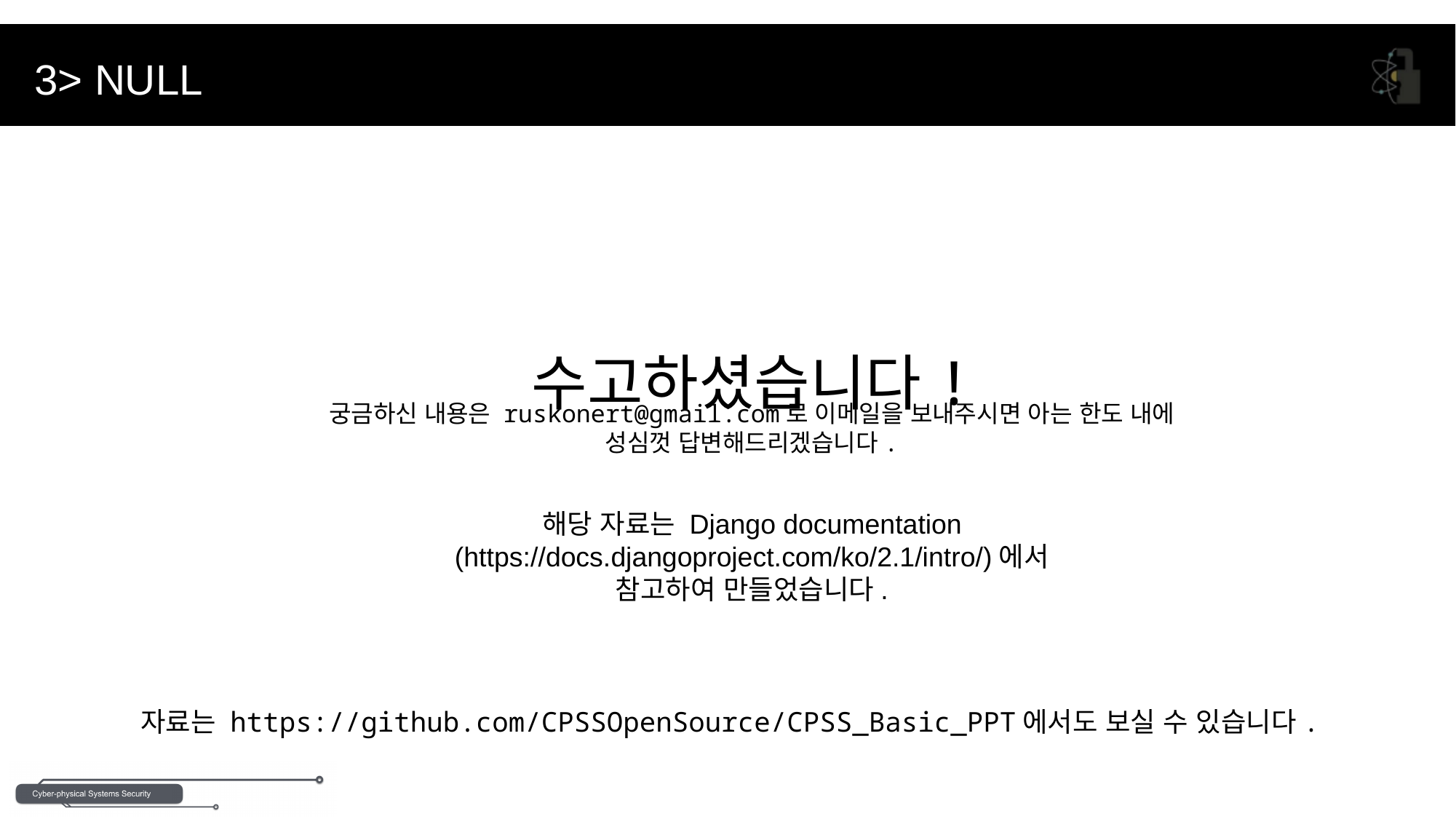

3> NULL
수고하셨습니다!
궁금하신 내용은 ruskonert@gmail.com로 이메일을 보내주시면 아는 한도 내에 성심껏 답변해드리겠습니다.
해당 자료는 Django documentation
(https://docs.djangoproject.com/ko/2.1/intro/)에서 참고하여 만들었습니다.
자료는 https://github.com/CPSSOpenSource/CPSS_Basic_PPT에서도 보실 수 있습니다.